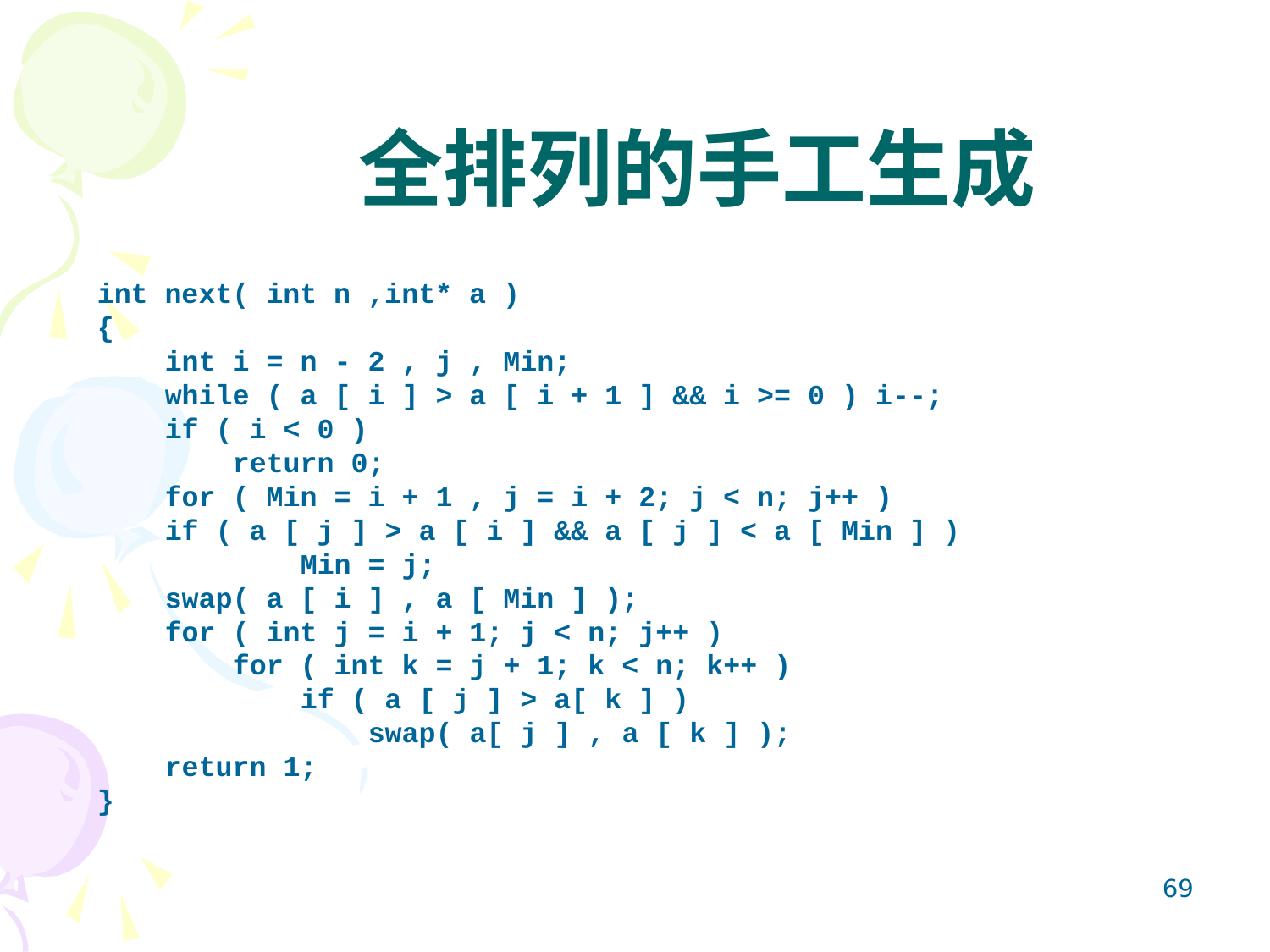

全排列的手工生成
int next( int n ,int* a )
{
    int i = n - 2 , j , Min;
    while ( a [ i ] > a [ i + 1 ] && i >= 0 ) i--;
    if ( i < 0 )
        return 0;
    for ( Min = i + 1 , j = i + 2; j < n; j++ )
    if ( a [ j ] > a [ i ] && a [ j ] < a [ Min ] )
            Min = j;
    swap( a [ i ] , a [ Min ] );
    for ( int j = i + 1; j < n; j++ )
        for ( int k = j + 1; k < n; k++ )
            if ( a [ j ] > a[ k ] )
                swap( a[ j ] , a [ k ] );
    return 1;
}
69